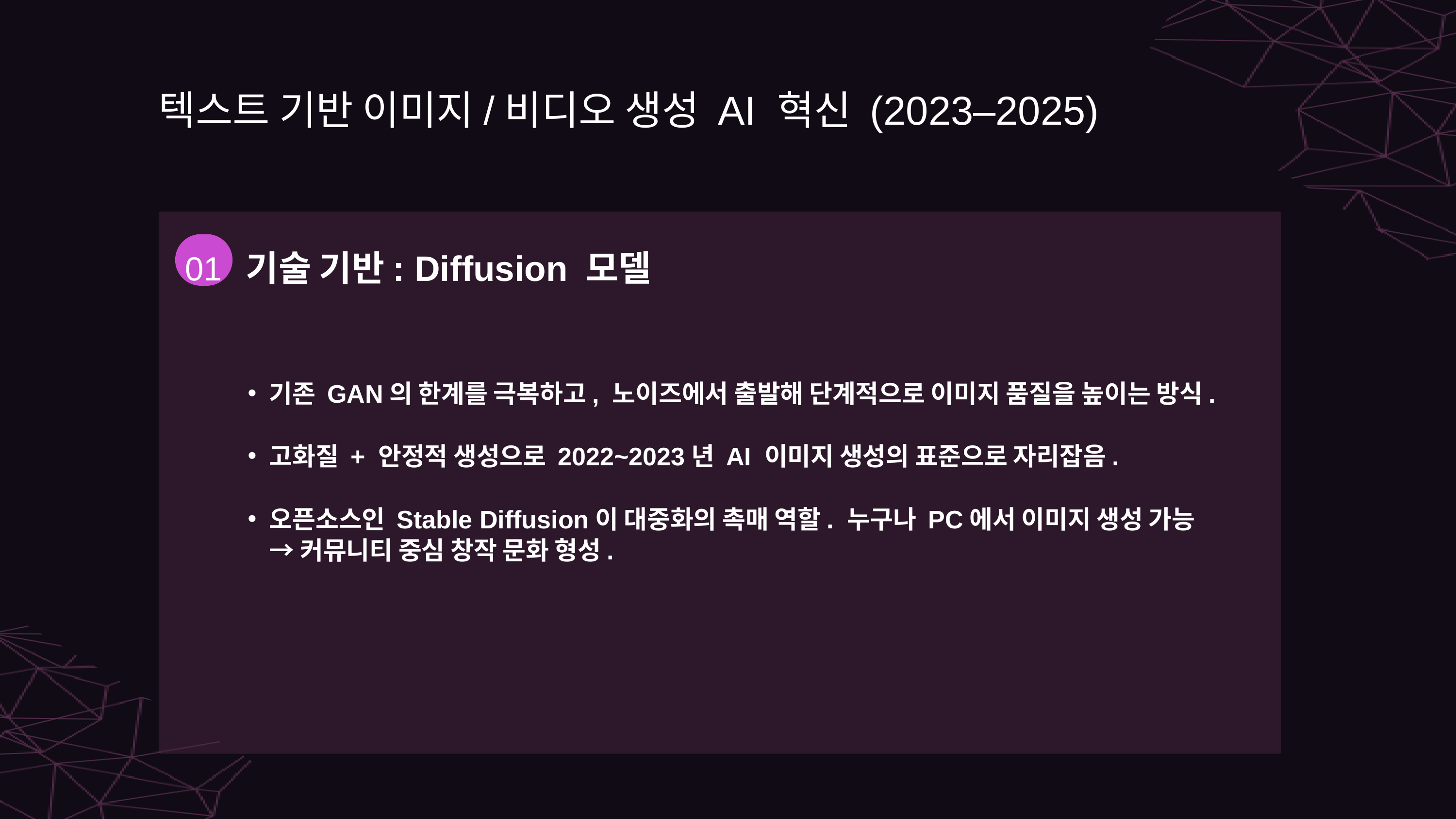

텍스트 기반 이미지/비디오 생성 AI 혁신 (2023–2025)

기술 기반: Diffusion 모델
01
기존 GAN의 한계를 극복하고, 노이즈에서 출발해 단계적으로 이미지 품질을 높이는 방식.

고화질 + 안정적 생성으로 2022~2023년 AI 이미지 생성의 표준으로 자리잡음.

오픈소스인 Stable Diffusion이 대중화의 촉매 역할. 누구나 PC에서 이미지 생성 가능 → 커뮤니티 중심 창작 문화 형성.